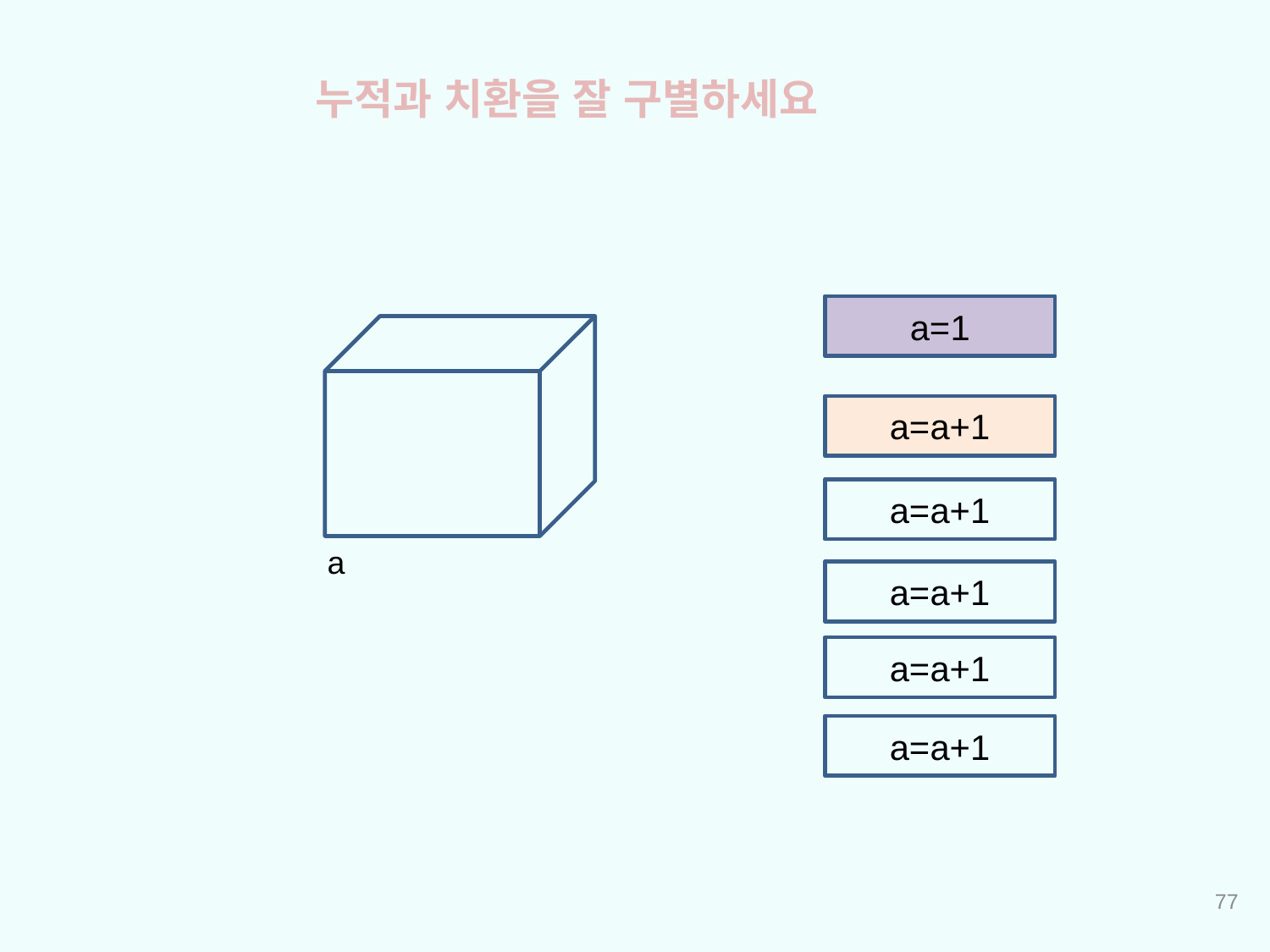

누적과 치환을 잘 구별하세요
a=1

a=a+1
a=a+1
a
a=a+1
a=a+1
a=a+1
77